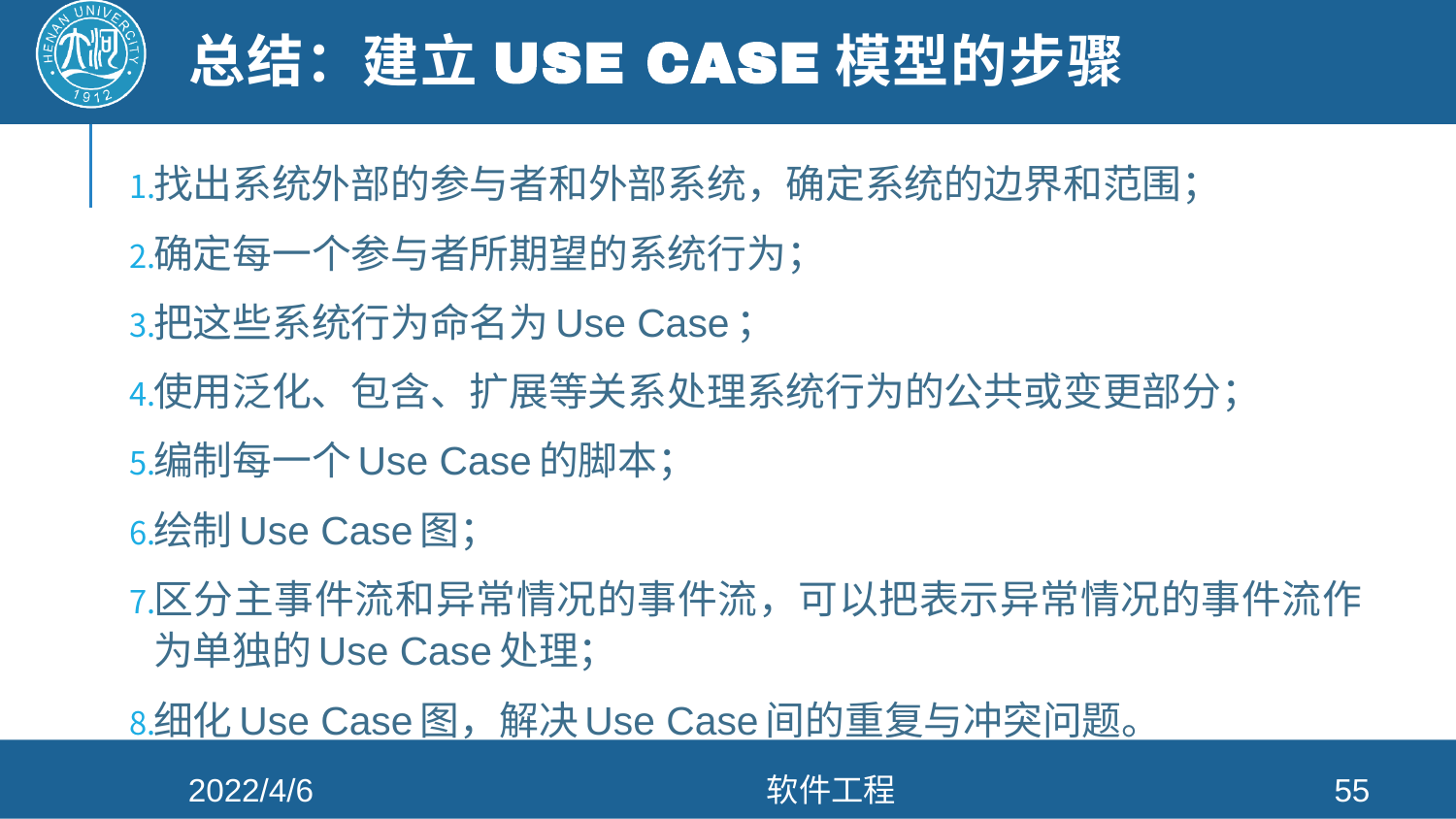

# 总结：建立Use Case模型的步骤
找出系统外部的参与者和外部系统，确定系统的边界和范围；
确定每一个参与者所期望的系统行为；
把这些系统行为命名为Use Case；
使用泛化、包含、扩展等关系处理系统行为的公共或变更部分；
编制每一个Use Case的脚本；
绘制Use Case图；
区分主事件流和异常情况的事件流，可以把表示异常情况的事件流作为单独的Use Case处理；
细化Use Case图，解决Use Case间的重复与冲突问题。
2022/4/6
软件工程
55